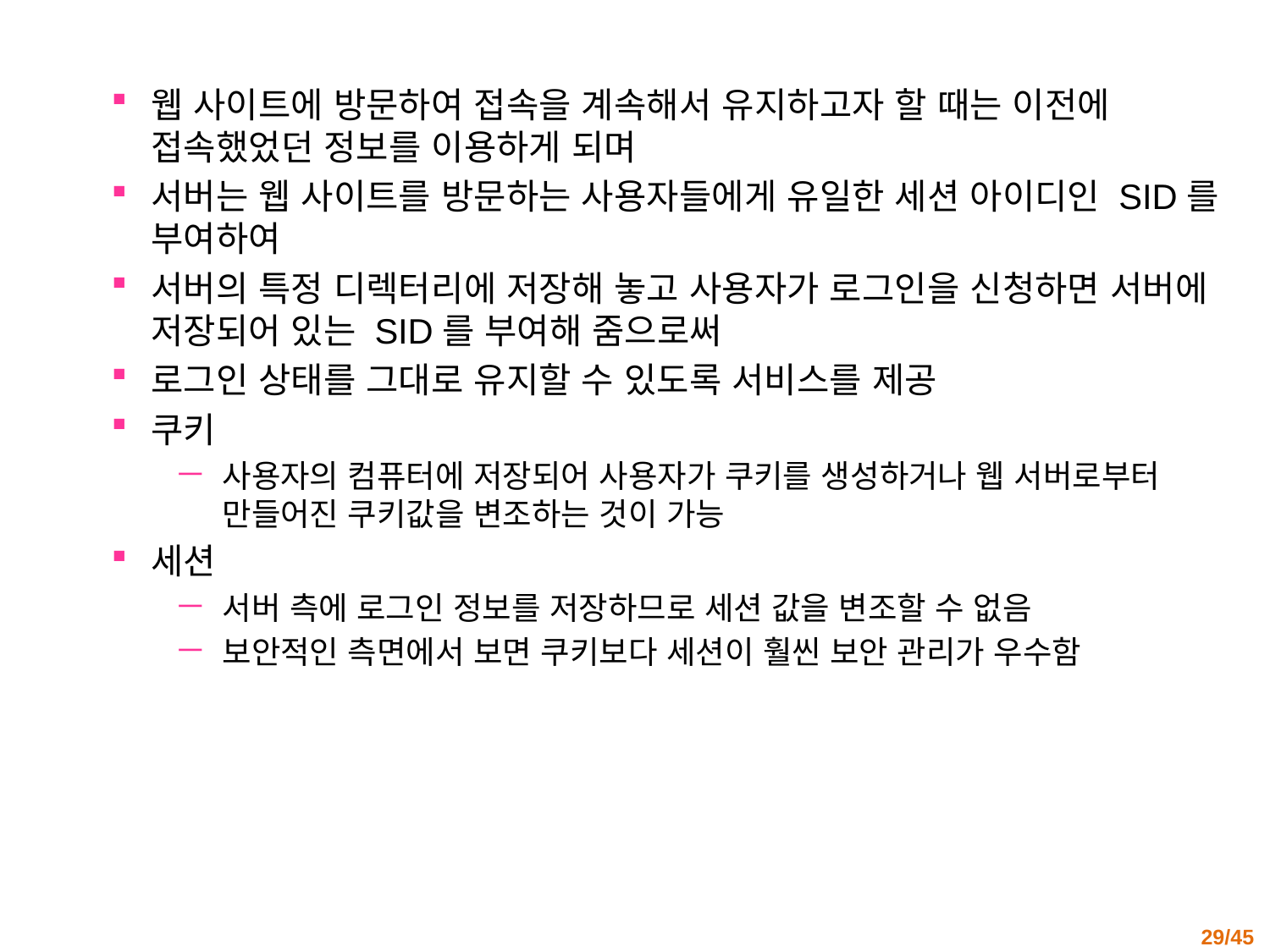

웹 사이트에 방문하여 접속을 계속해서 유지하고자 할 때는 이전에 접속했었던 정보를 이용하게 되며
서버는 웹 사이트를 방문하는 사용자들에게 유일한 세션 아이디인 SID를 부여하여
서버의 특정 디렉터리에 저장해 놓고 사용자가 로그인을 신청하면 서버에 저장되어 있는 SID를 부여해 줌으로써
로그인 상태를 그대로 유지할 수 있도록 서비스를 제공
쿠키
사용자의 컴퓨터에 저장되어 사용자가 쿠키를 생성하거나 웹 서버로부터 만들어진 쿠키값을 변조하는 것이 가능
세션
서버 측에 로그인 정보를 저장하므로 세션 값을 변조할 수 없음
보안적인 측면에서 보면 쿠키보다 세션이 훨씬 보안 관리가 우수함